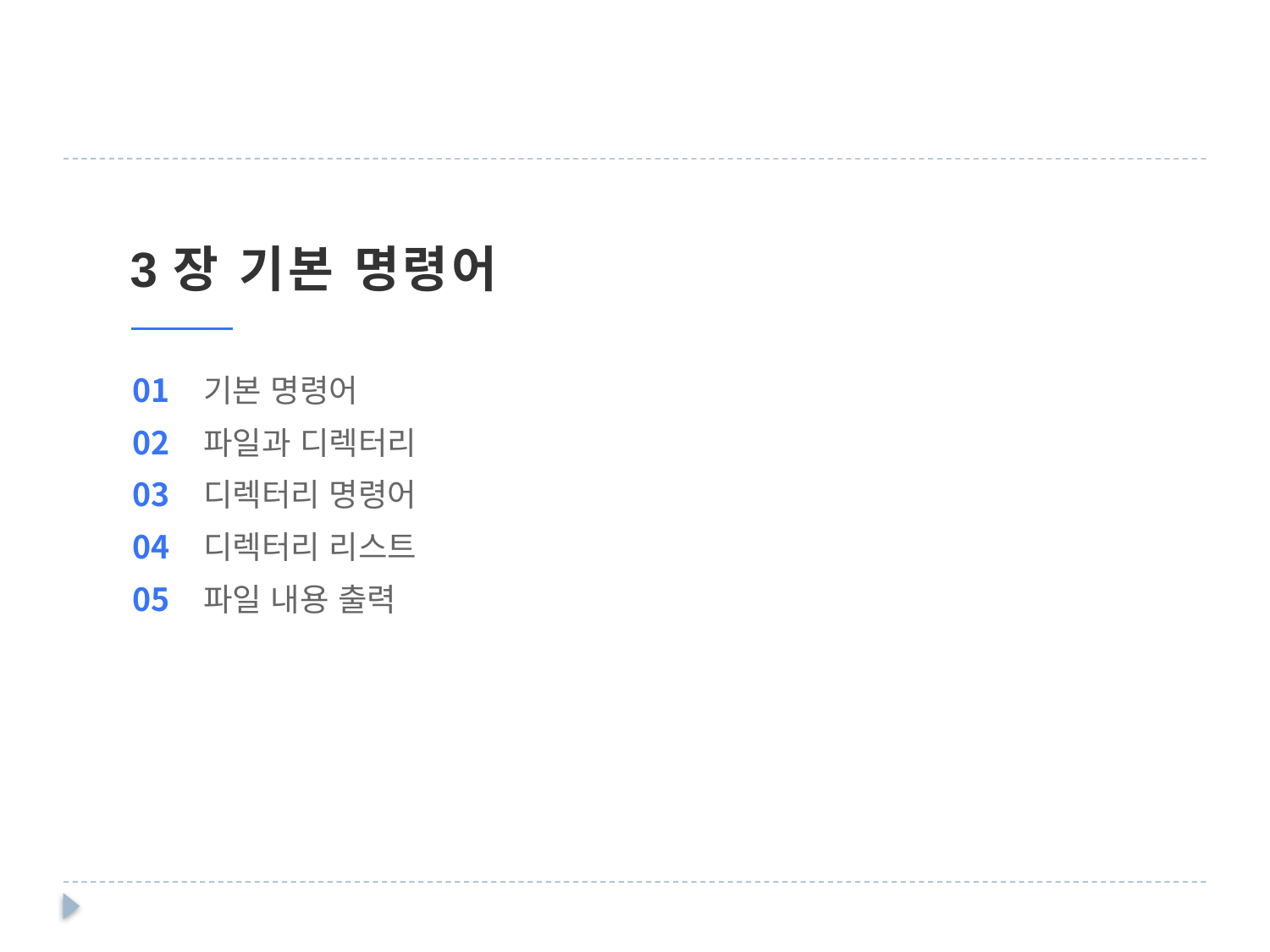

3장 기본 명령어
01
02
03
04
05
기본 명령어
파일과 디렉터리
디렉터리 명령어
디렉터리 리스트
파일 내용 출력